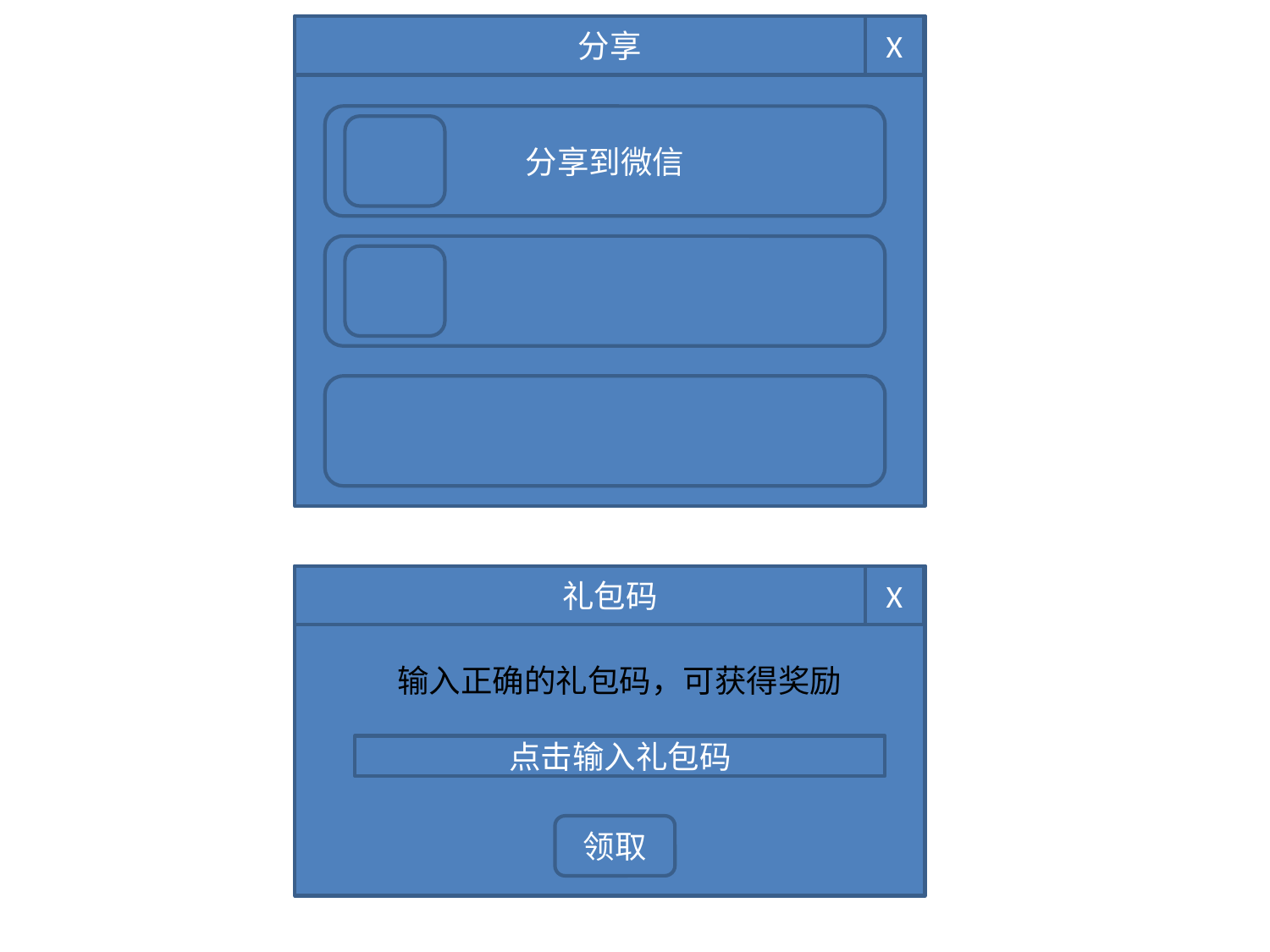

分享
X
分享到微信

礼包码
X
输入正确的礼包码，可获得奖励
点击输入礼包码
领取